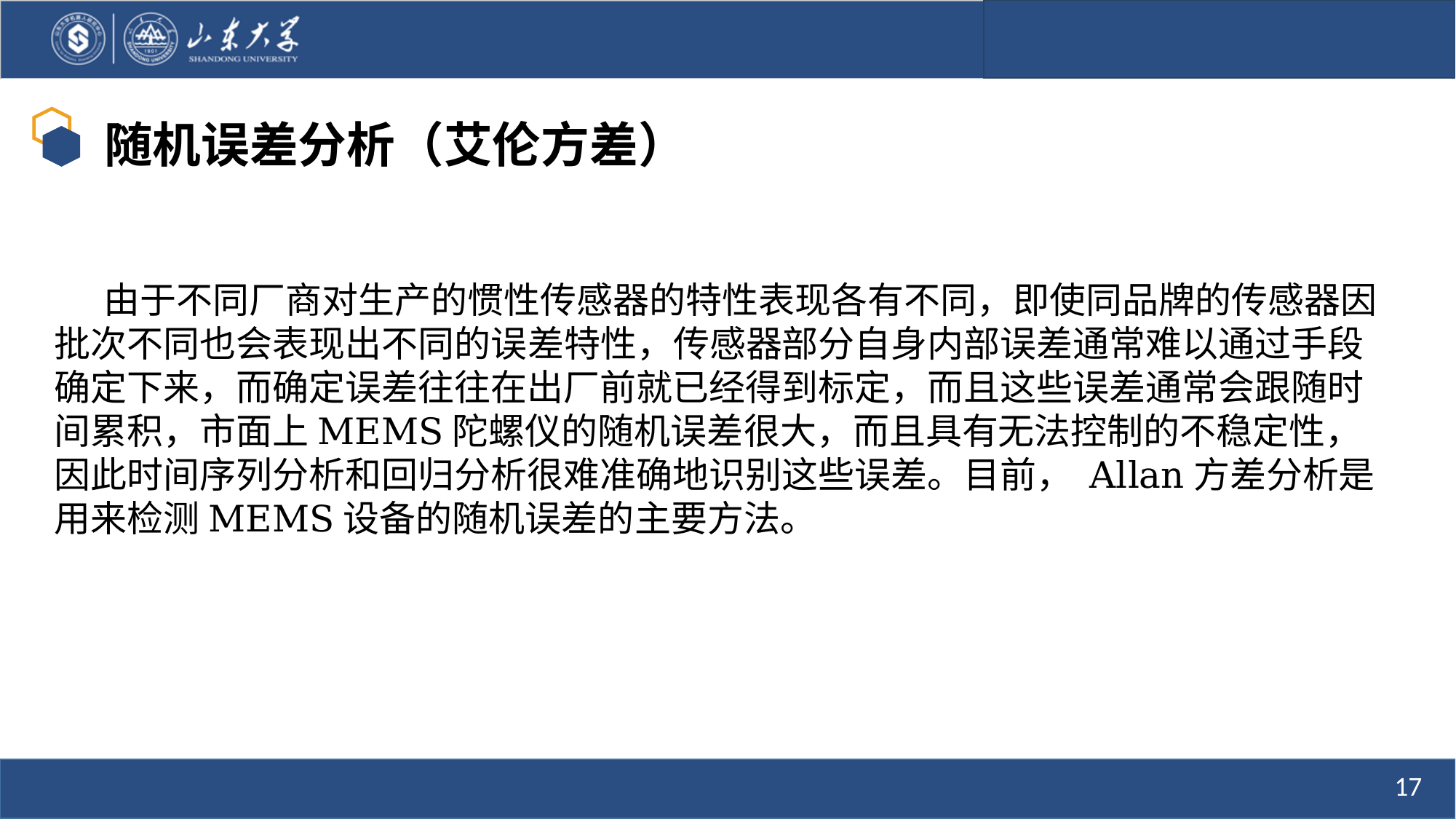

随机误差分析（艾伦方差）
     由于不同厂商对生产的惯性传感器的特性表现各有不同，即使同品牌的传感器因批次不同也会表现出不同的误差特性，传感器部分自身内部误差通常难以通过手段确定下来，而确定误差往往在出厂前就已经得到标定，而且这些误差通常会跟随时间累积，市面上MEMS陀螺仪的随机误差很大，而且具有无法控制的不稳定性，因此时间序列分析和回归分析很难准确地识别这些误差。目前， Allan方差分析是用来检测MEMS设备的随机误差的主要方法。
17